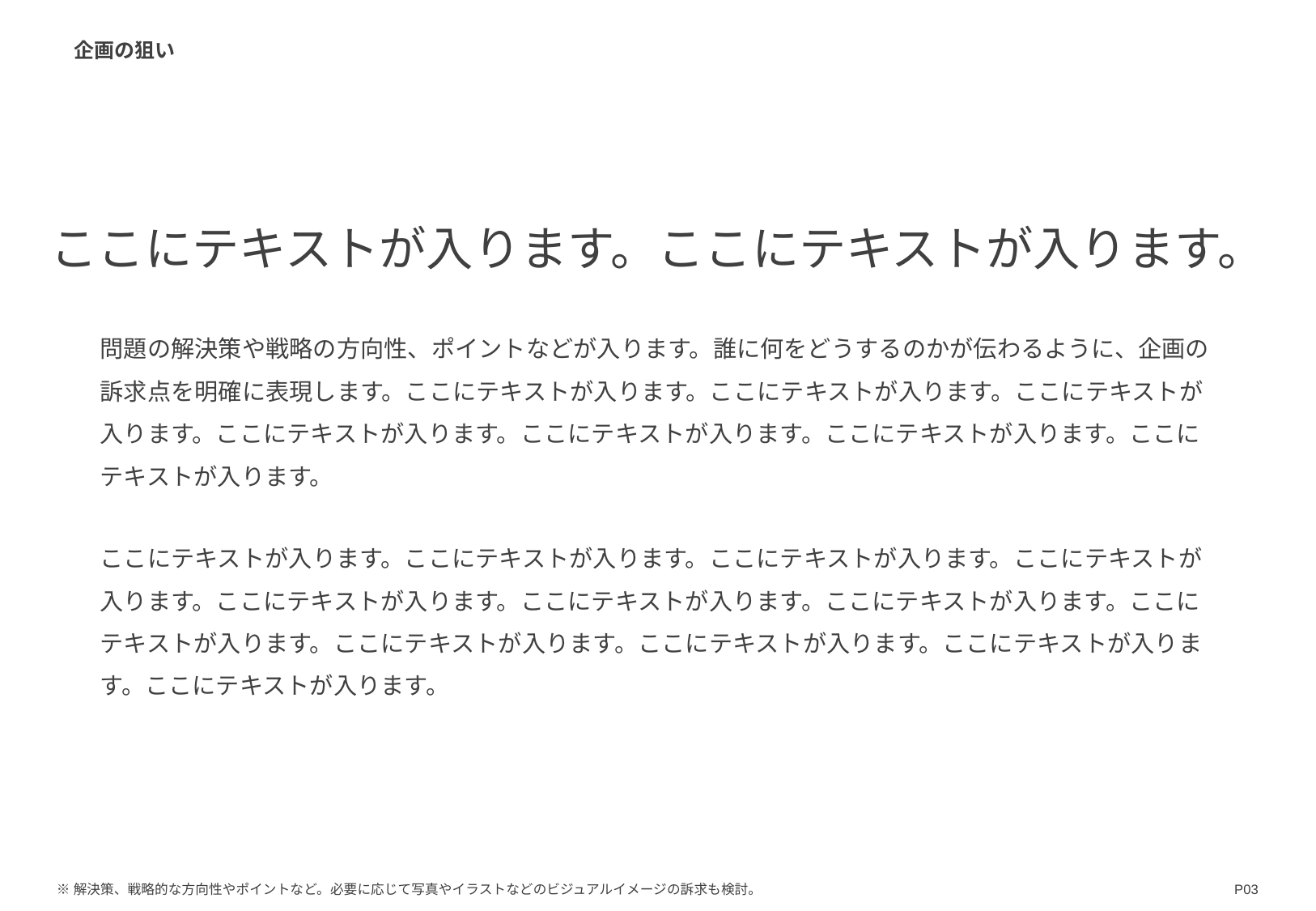

企画の狙い
ここにテキストが入ります。ここにテキストが入ります。
問題の解決策や戦略の方向性、ポイントなどが入ります。誰に何をどうするのかが伝わるように、企画の訴求点を明確に表現します。ここにテキストが入ります。ここにテキストが入ります。ここにテキストが入ります。ここにテキストが入ります。ここにテキストが入ります。ここにテキストが入ります。ここにテキストが入ります。
ここにテキストが入ります。ここにテキストが入ります。ここにテキストが入ります。ここにテキストが入ります。ここにテキストが入ります。ここにテキストが入ります。ここにテキストが入ります。ここにテキストが入ります。ここにテキストが入ります。ここにテキストが入ります。ここにテキストが入ります。ここにテキストが入ります。
※解決策、戦略的な方向性やポイントなど。必要に応じて写真やイラストなどのビジュアルイメージの訴求も検討。
P03